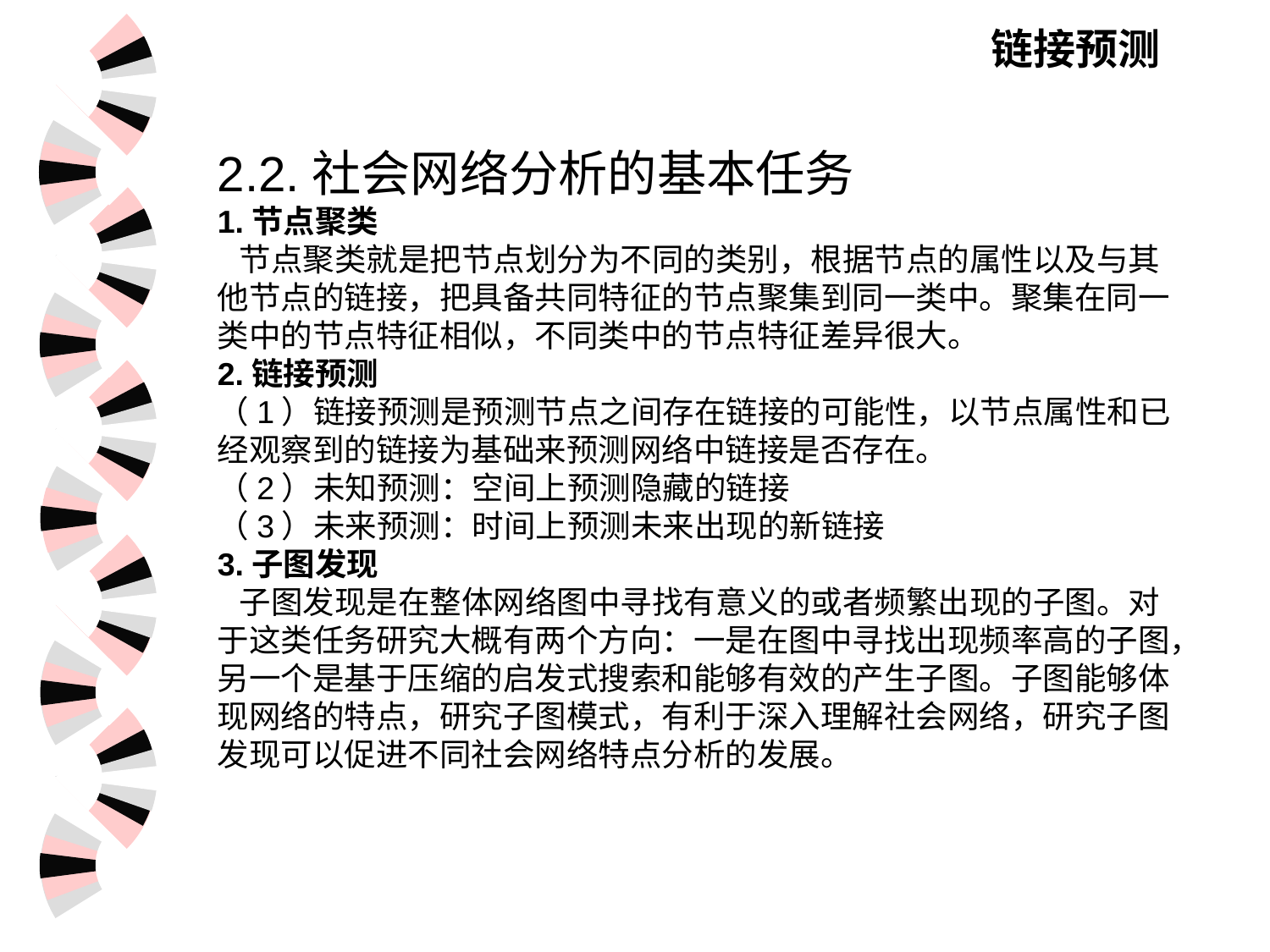

链接预测
2.2.社会网络分析的基本任务
1.节点聚类
  节点聚类就是把节点划分为不同的类别，根据节点的属性以及与其他节点的链接，把具备共同特征的节点聚集到同一类中。聚集在同一类中的节点特征相似，不同类中的节点特征差异很大。
2.链接预测
（1）链接预测是预测节点之间存在链接的可能性，以节点属性和已经观察到的链接为基础来预测网络中链接是否存在。
（2）未知预测：空间上预测隐藏的链接
（3）未来预测：时间上预测未来出现的新链接
3.子图发现
  子图发现是在整体网络图中寻找有意义的或者频繁出现的子图。对于这类任务研究大概有两个方向：一是在图中寻找出现频率高的子图，另一个是基于压缩的启发式搜索和能够有效的产生子图。子图能够体现网络的特点，研究子图模式，有利于深入理解社会网络，研究子图发现可以促进不同社会网络特点分析的发展。